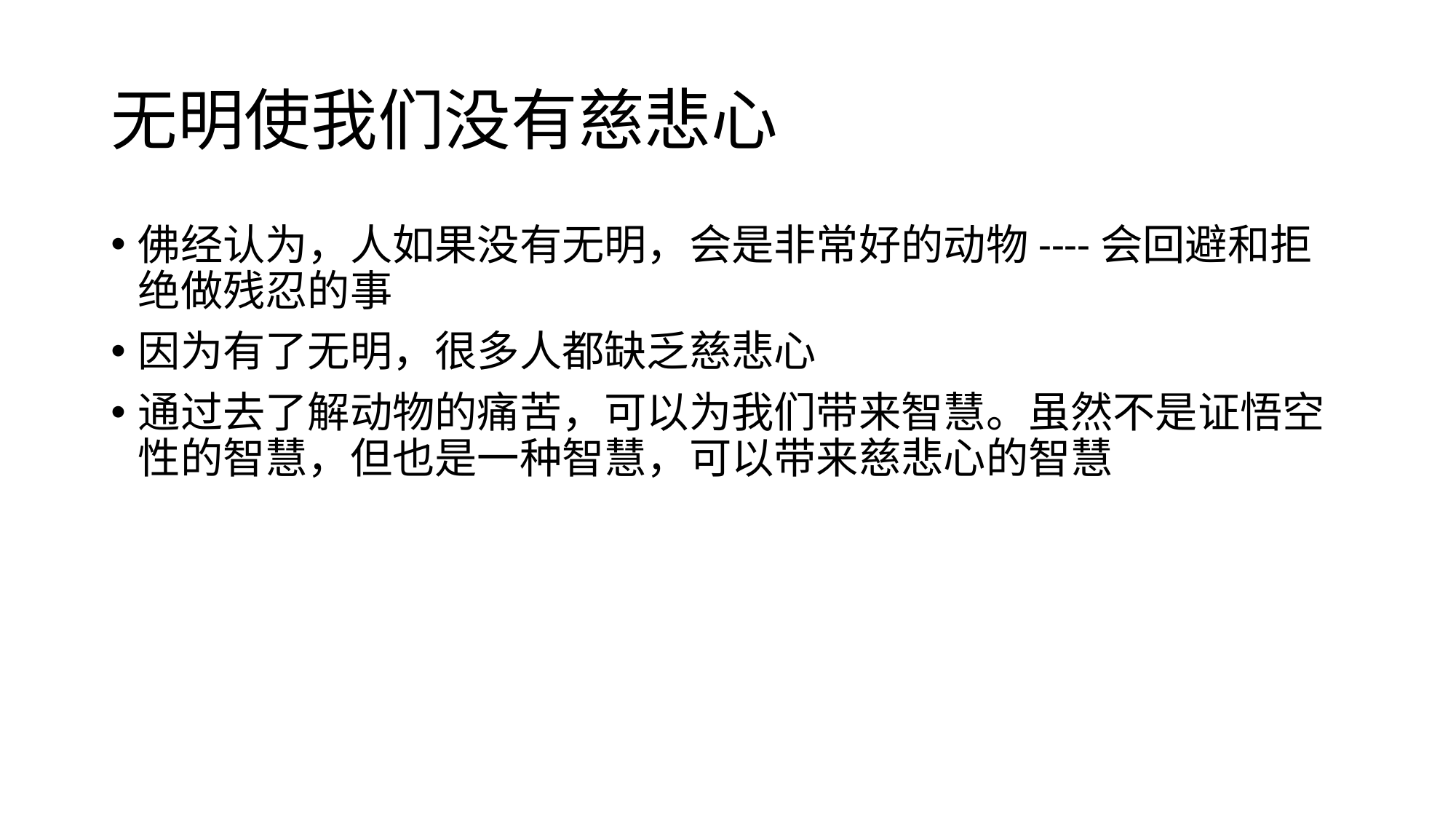

# 无明使我们没有慈悲心
佛经认为，人如果没有无明，会是非常好的动物----会回避和拒绝做残忍的事
因为有了无明，很多人都缺乏慈悲心
通过去了解动物的痛苦，可以为我们带来智慧。虽然不是证悟空性的智慧，但也是一种智慧，可以带来慈悲心的智慧